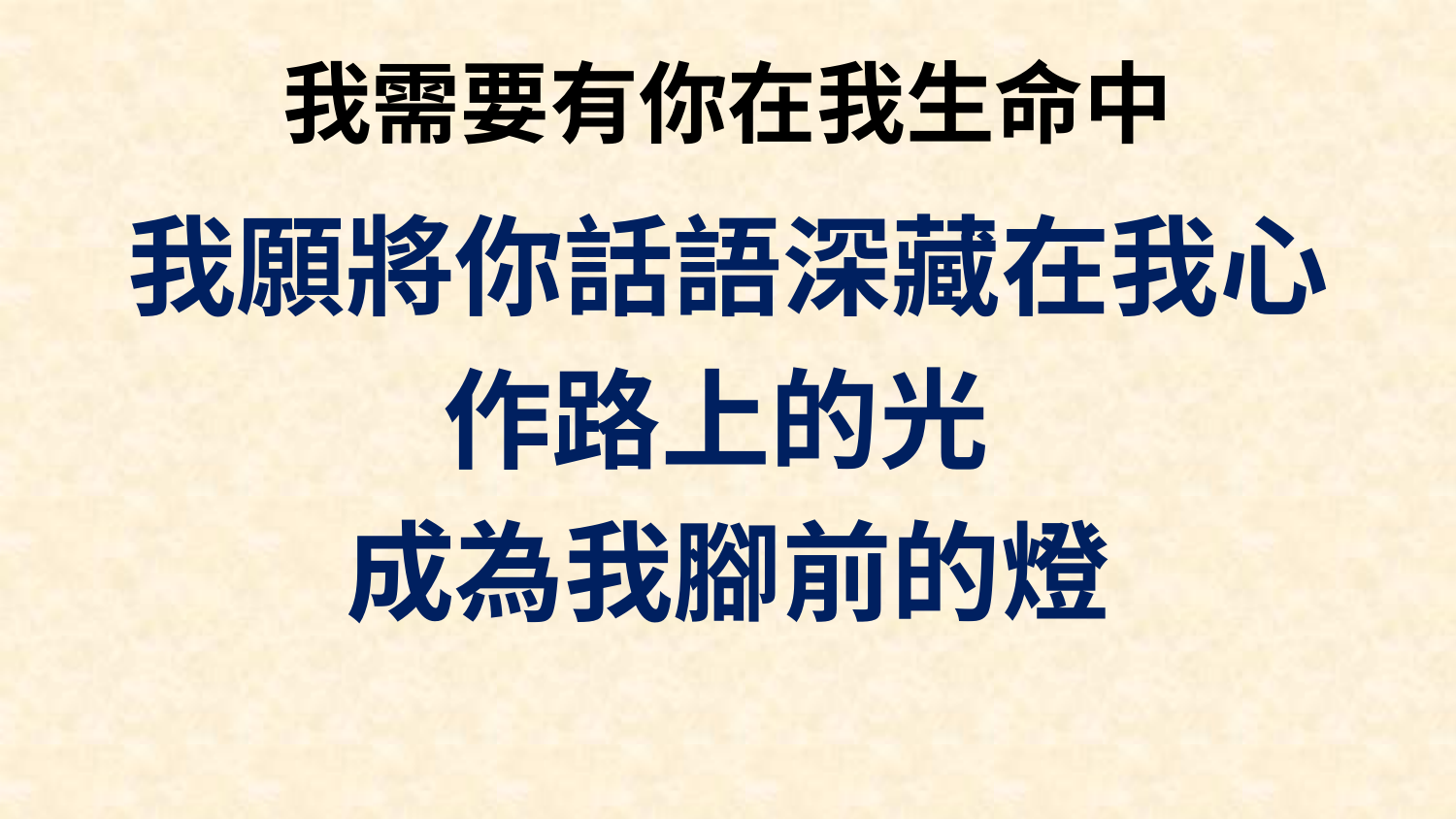

# 我需要有你在我生命中
我願將你話語深藏在我心
作路上的光
成為我腳前的燈